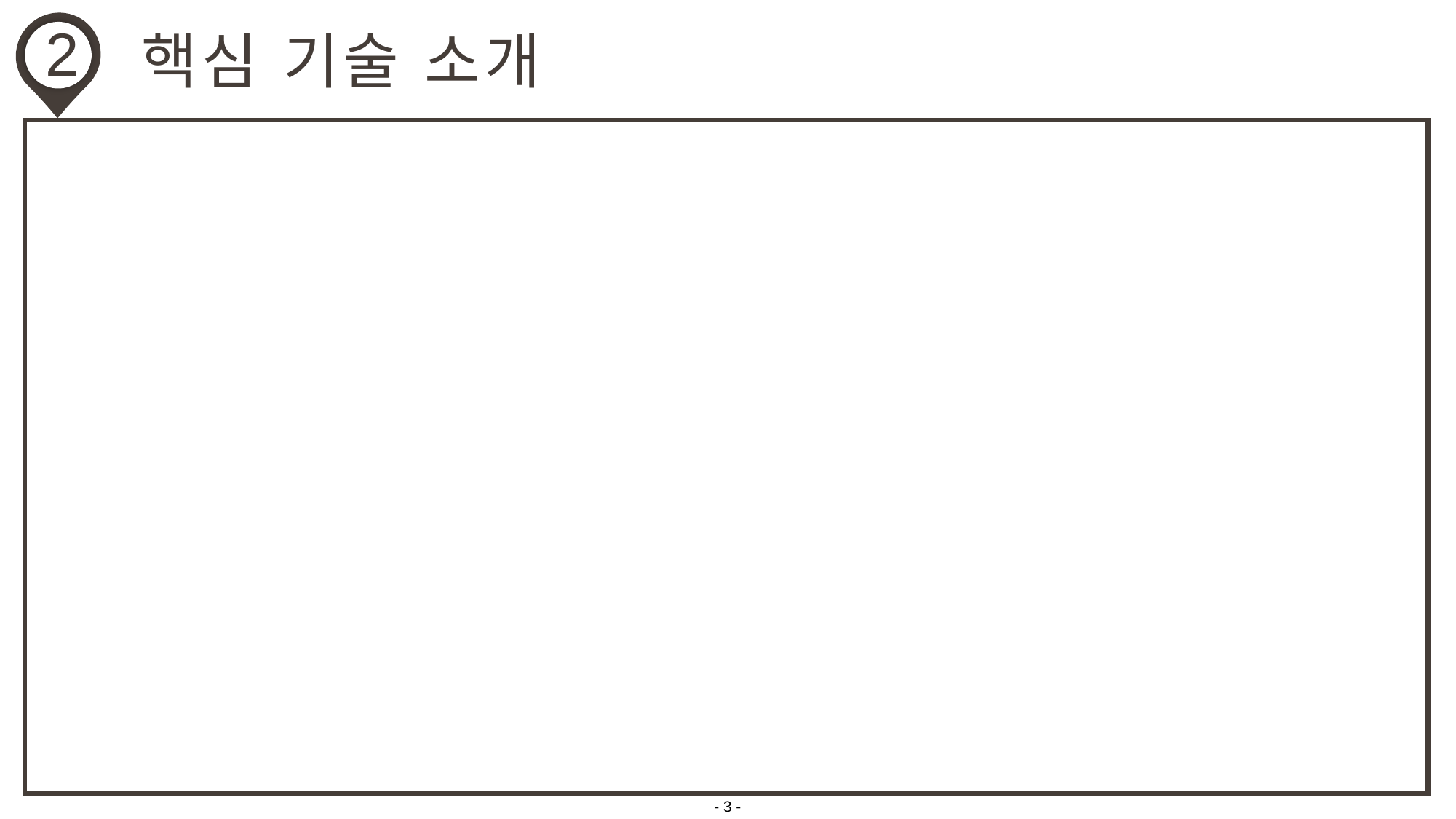

2
핵심 기술 소개
- 3 -